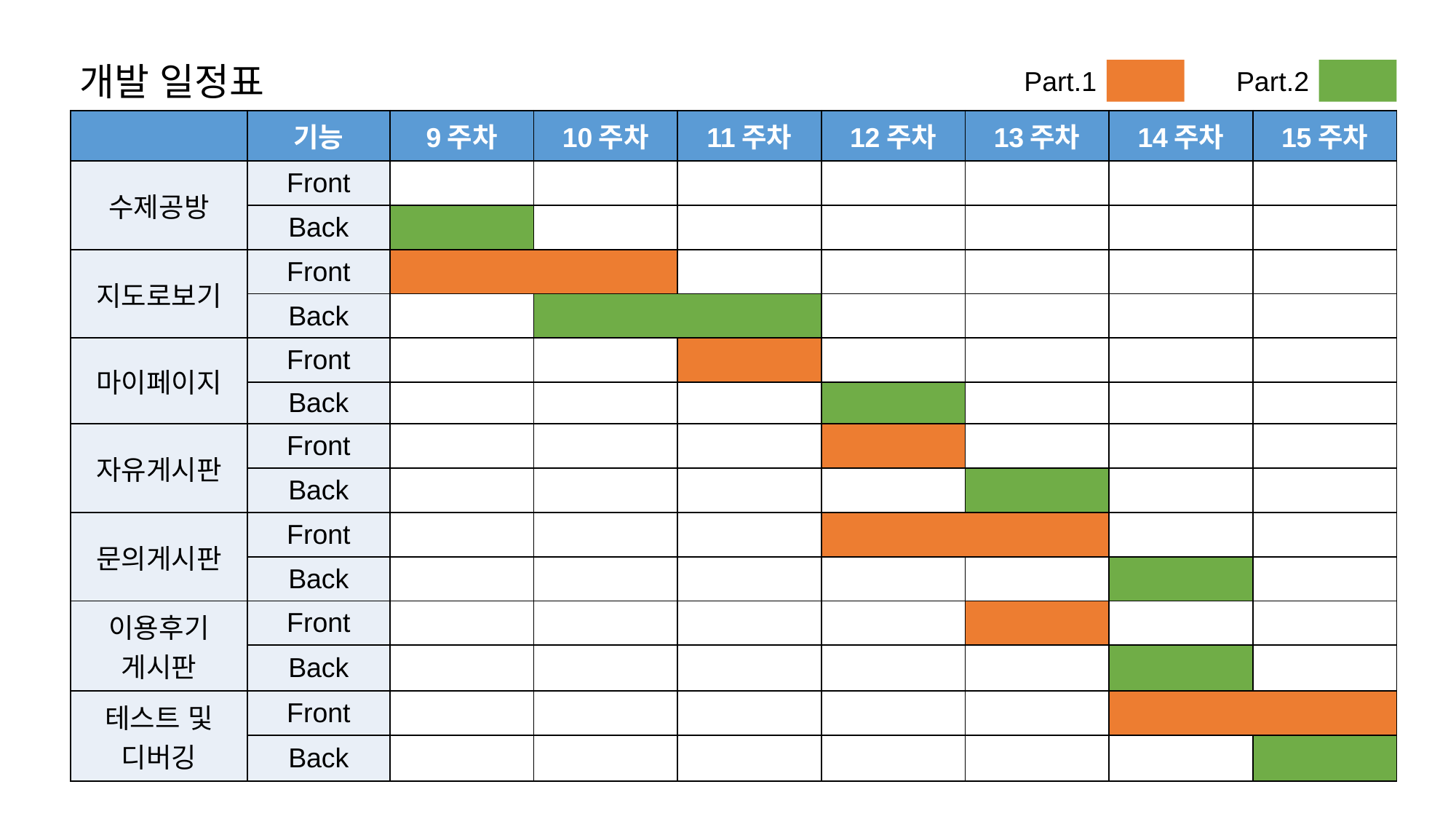

개발 일정표
Part.1
Part.2

|  | 기능 | 9주차 | 10주차 | 11주차 | 12주차 | 13주차 | 14주차 | 15주차 |
| --- | --- | --- | --- | --- | --- | --- | --- | --- |
| 수제공방 | Front |  |  |  |  |  |  |  |
|  | Back |  |  |  |  |  |  |  |
| 지도로보기 | Front |  |  |  |  |  |  |  |
|  | Back |  |  |  |  |  |  |  |
| 마이페이지 | Front |  |  |  |  |  |  |  |
|  | Back |  |  |  |  |  |  |  |
| 자유게시판 | Front |  |  |  |  |  |  |  |
|  | Back |  |  |  |  |  |  |  |
| 문의게시판 | Front |  |  |  |  |  |  |  |
|  | Back |  |  |  |  |  |  |  |
| 이용후기 게시판 | Front |  |  |  |  |  |  |  |
|  | Back |  |  |  |  |  |  |  |
| 테스트 및 디버깅 | Front |  |  |  |  |  |  |  |
|  | Back |  |  |  |  |  |  |  |